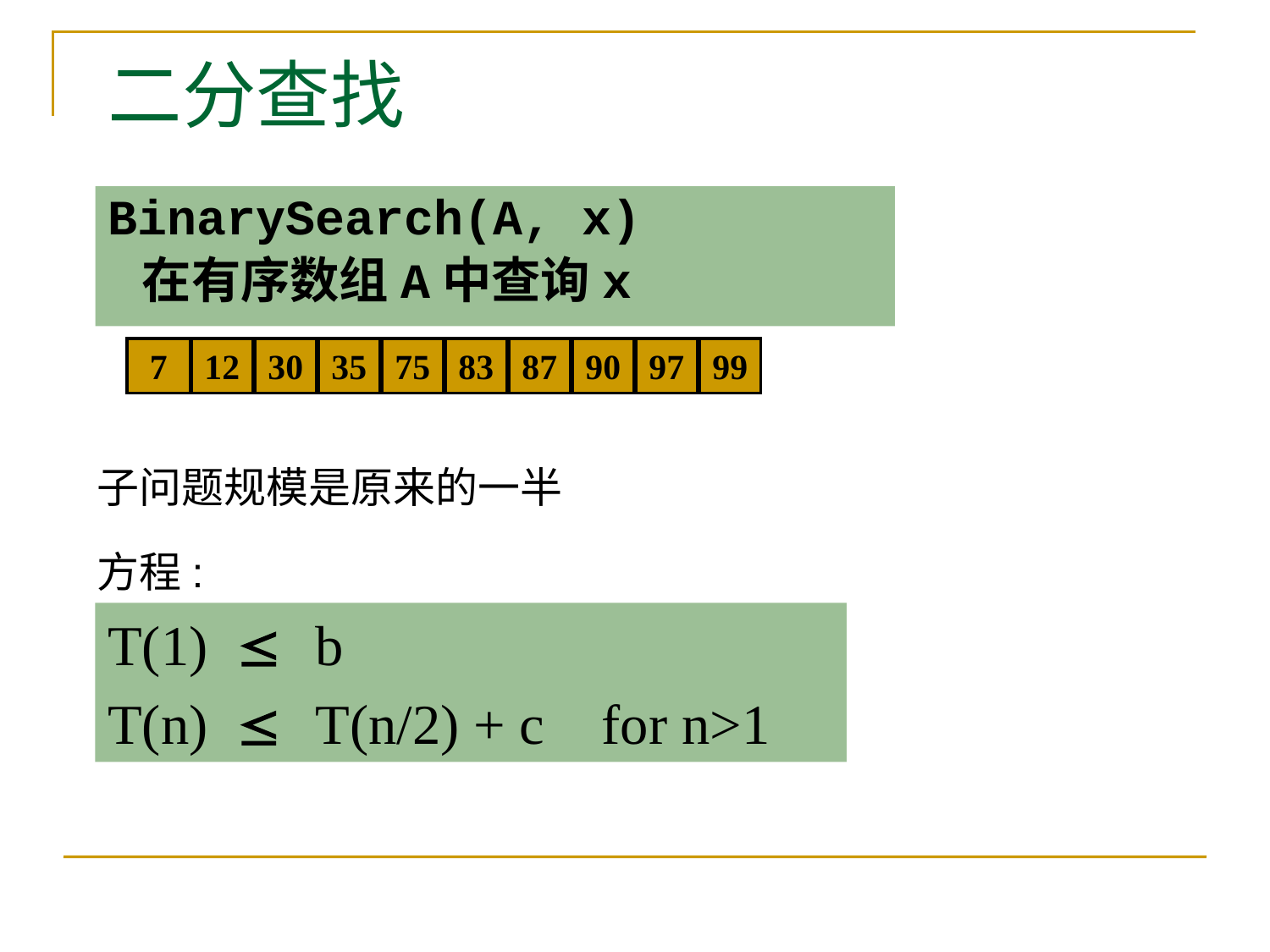

# 二分查找
BinarySearch(A, x)
  在有序数组A中查询x
7
12
30
35
75
83
87
90
97
99
子问题规模是原来的一半
方程:
T(1)  ≤ b
T(n)  ≤ T(n/2) + c    for n>1